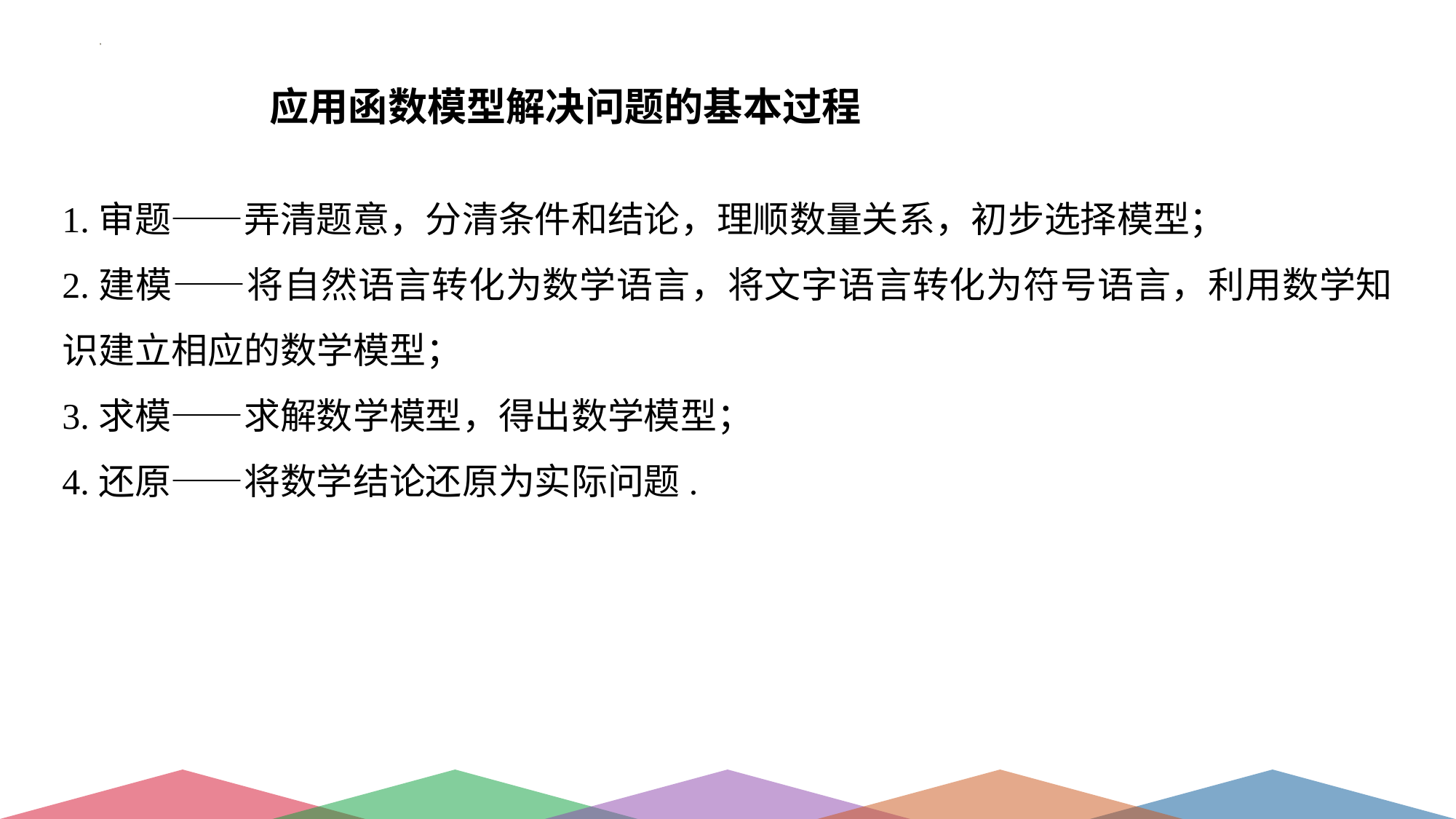

应用函数模型解决问题的基本过程
1.审题——弄清题意，分清条件和结论，理顺数量关系，初步选择模型；
2.建模——将自然语言转化为数学语言，将文字语言转化为符号语言，利用数学知识建立相应的数学模型；
3.求模——求解数学模型，得出数学模型；
4.还原——将数学结论还原为实际问题.